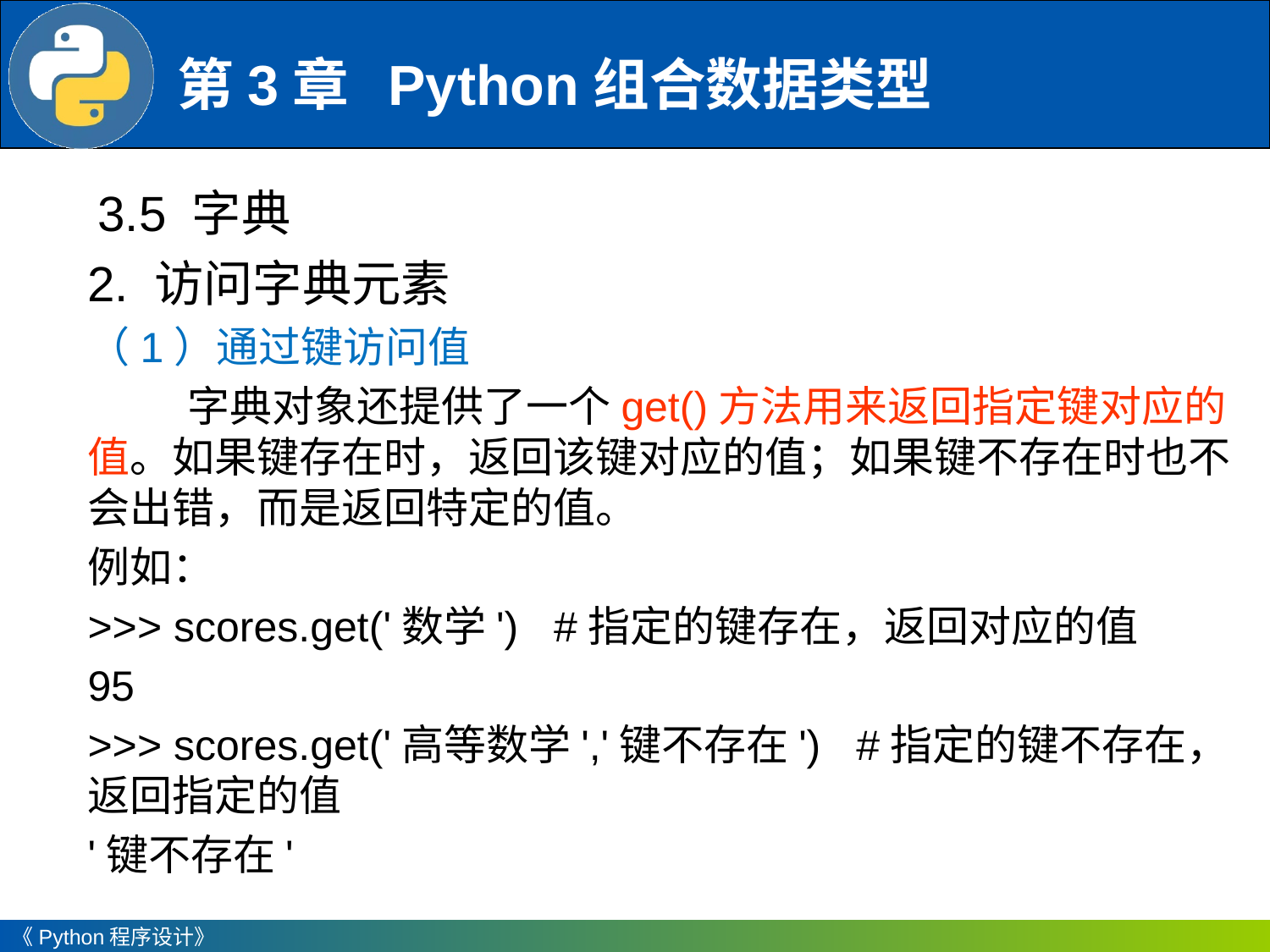

3.5 字典
2. 访问字典元素
（1）通过键访问值
字典对象还提供了一个get()方法用来返回指定键对应的值。如果键存在时，返回该键对应的值；如果键不存在时也不会出错，而是返回特定的值。
例如：
>>> scores.get('数学')   #指定的键存在，返回对应的值
95
>>> scores.get('高等数学','键不存在')   #指定的键不存在，返回指定的值
'键不存在'